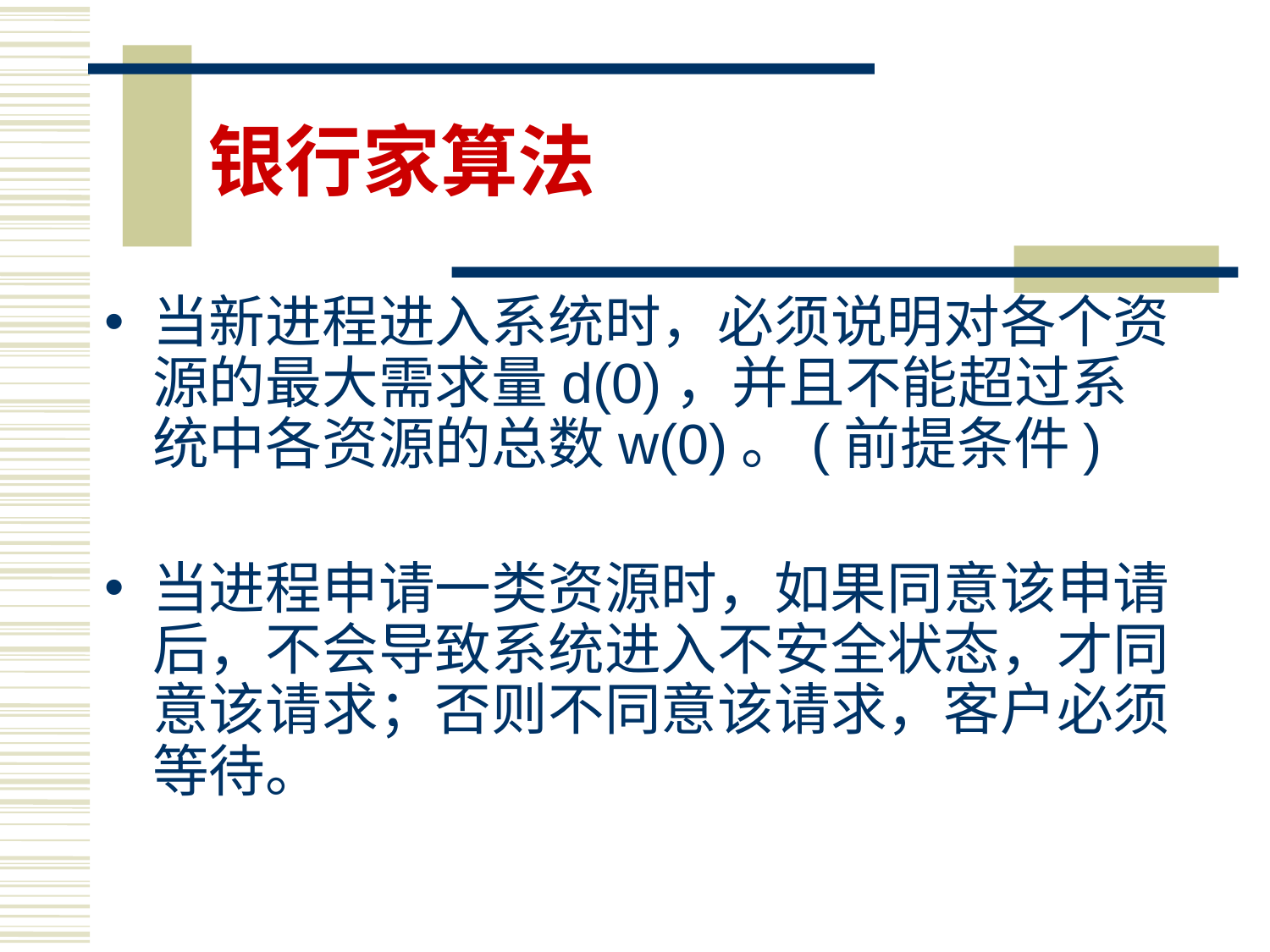

银行家算法
当新进程进入系统时，必须说明对各个资源的最大需求量d(0)，并且不能超过系统中各资源的总数w(0)。(前提条件)

当进程申请一类资源时，如果同意该申请后，不会导致系统进入不安全状态，才同意该请求；否则不同意该请求，客户必须等待。